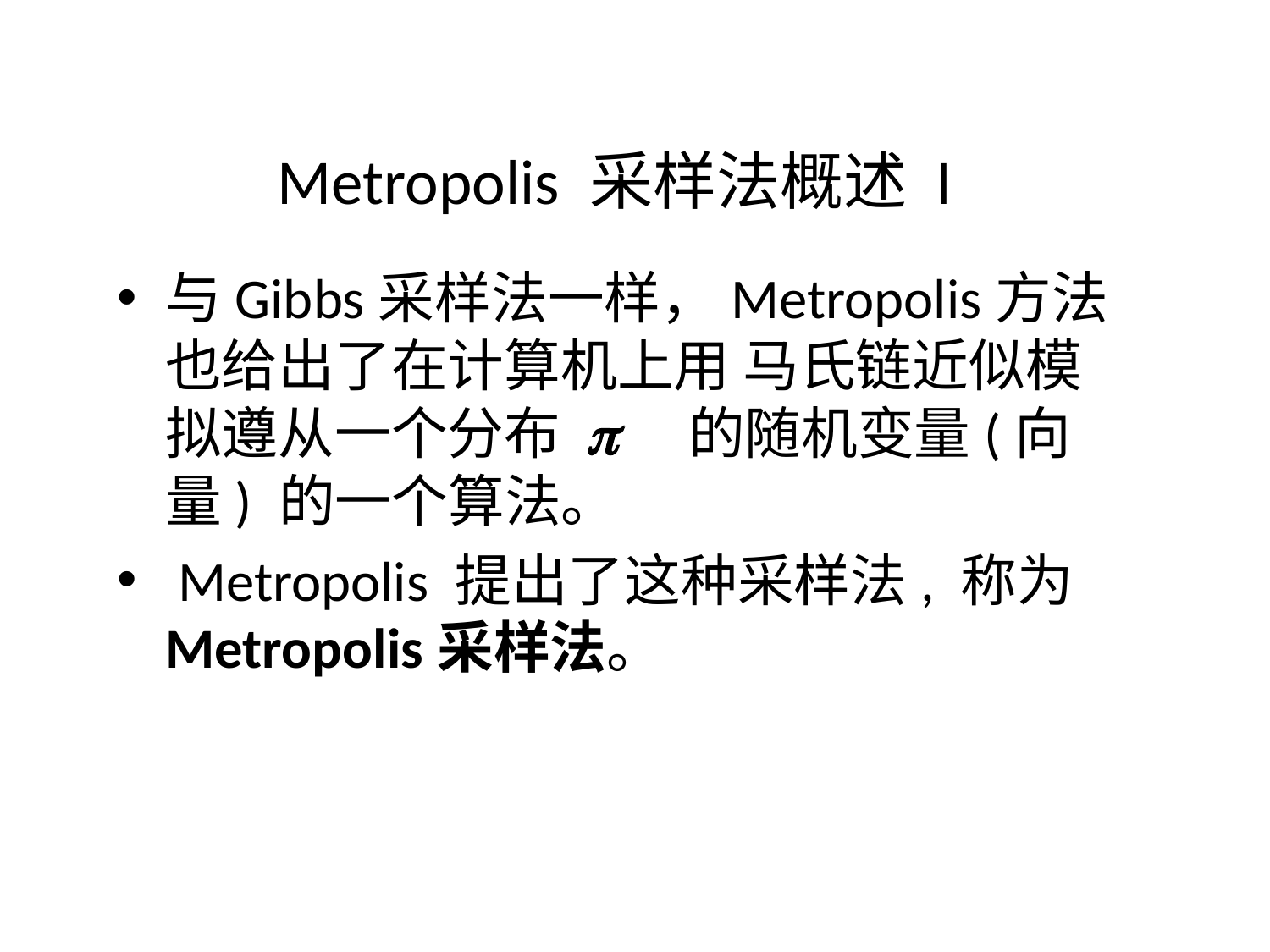

# Metropolis 采样法概述 I
与Gibbs采样法一样，Metropolis方法也给出了在计算机上用 马氏链近似模拟遵从一个分布 π  的随机变量(向量) 的一个算法。
 Metropolis 提出了这种采样法, 称为Metropolis采样法。